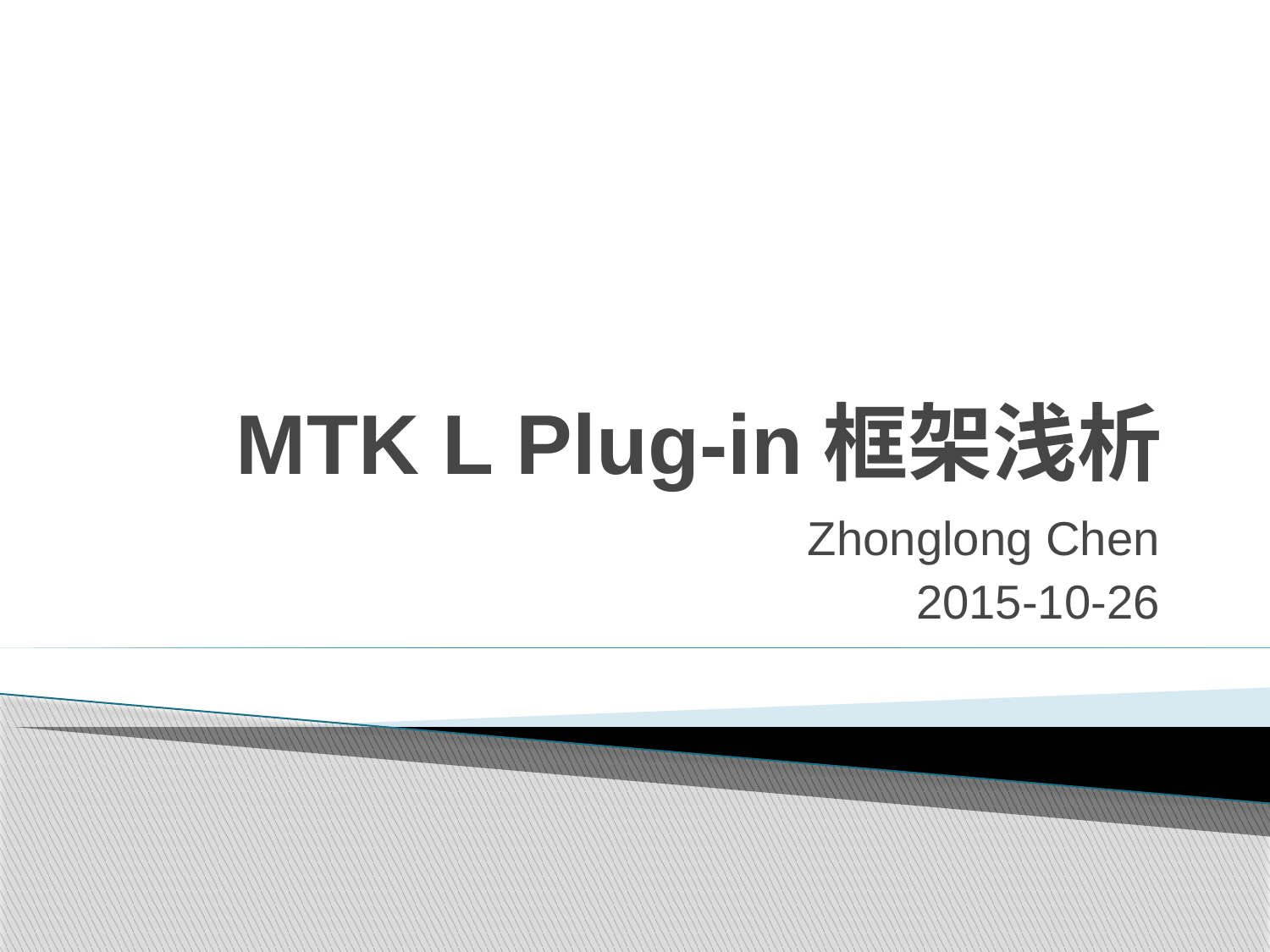

# MTK L Plug-in框架浅析
Zhonglong Chen
2015-10-26